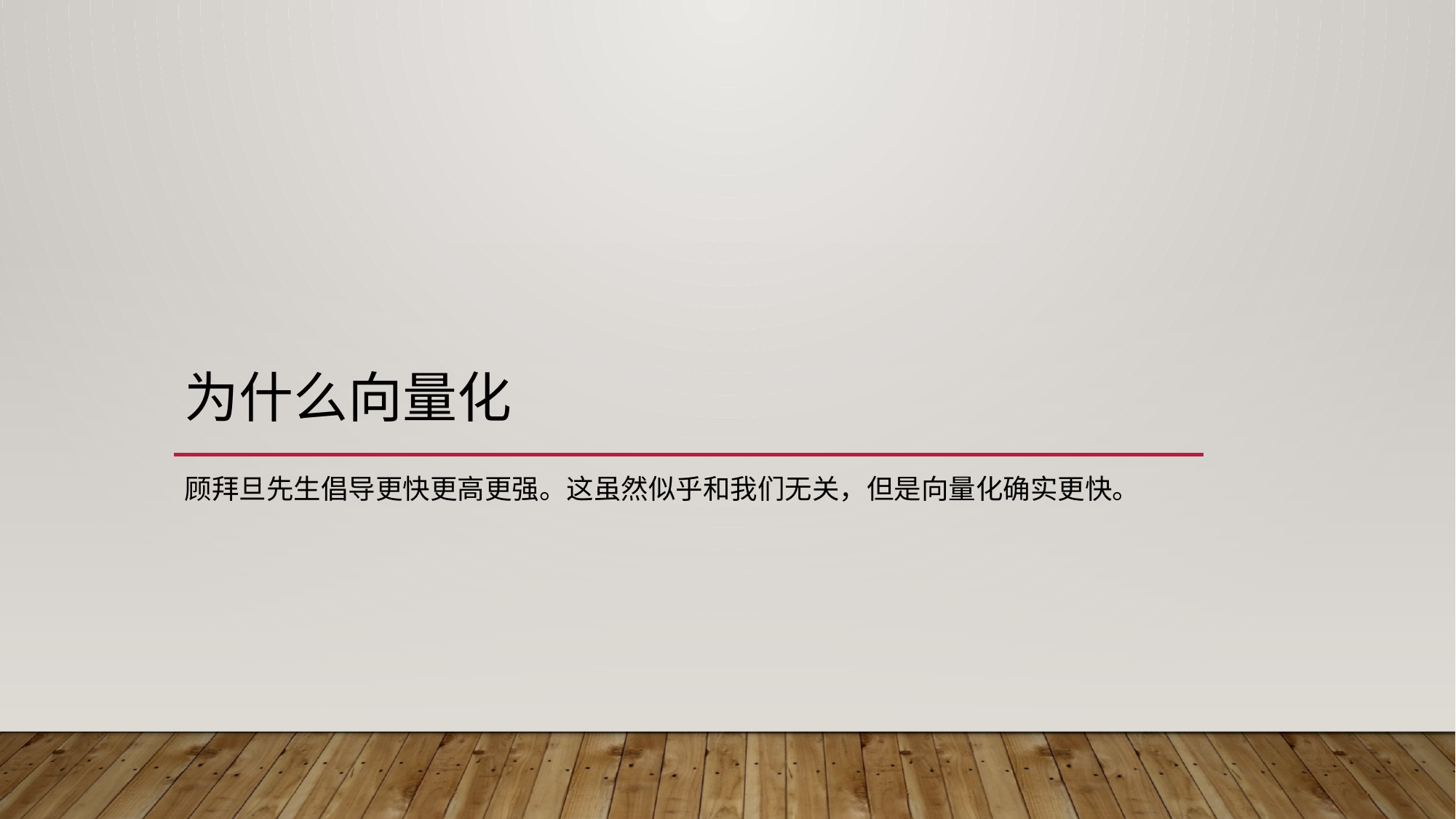

# 为什么向量化
顾拜旦先生倡导更快更高更强。这虽然似乎和我们无关，但是向量化确实更快。